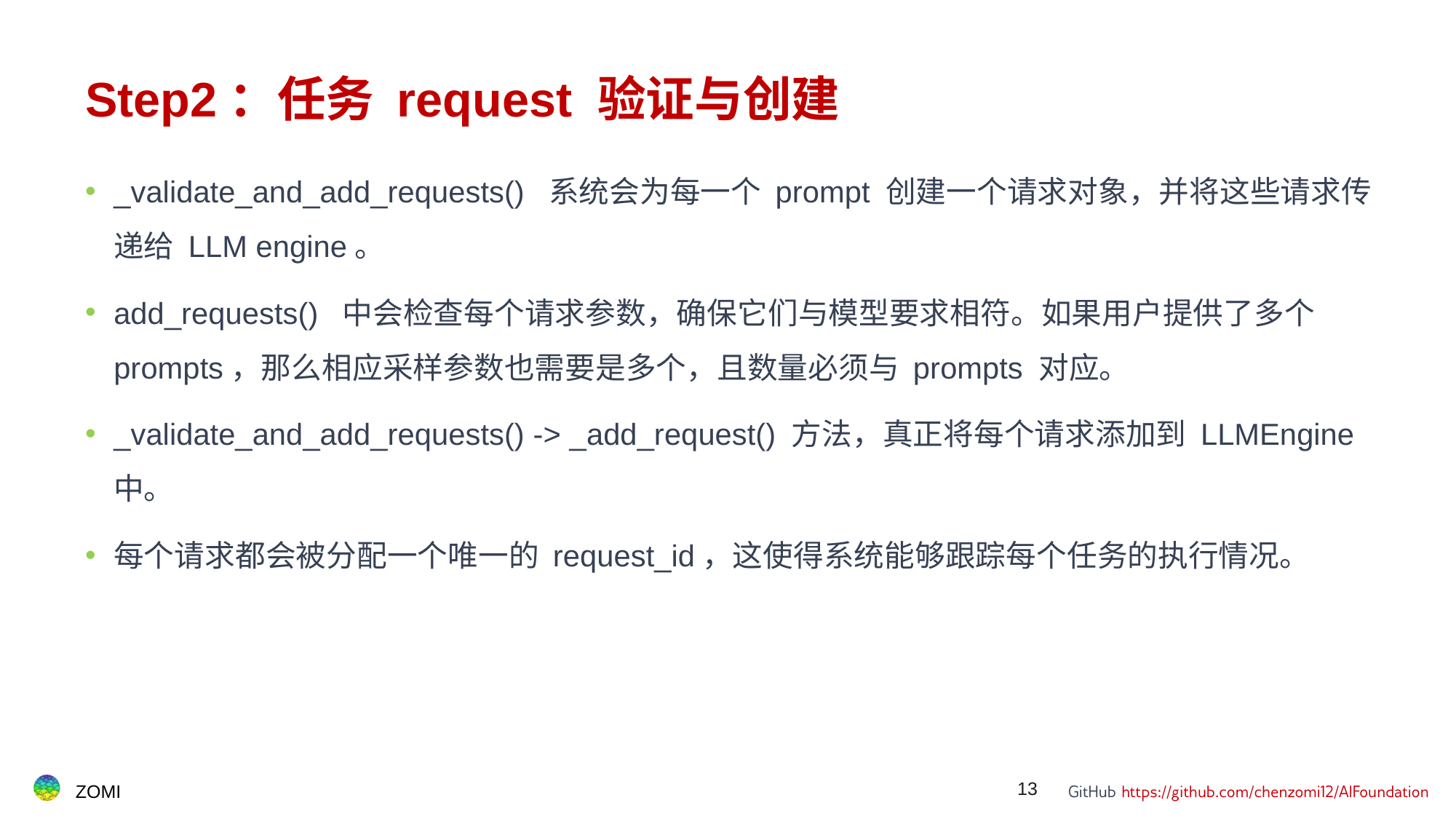

# Step2：任务 request 验证与创建
_validate_and_add_requests()  系统会为每一个 prompt 创建一个请求对象，并将这些请求传递给 LLM engine。
add_requests()  中会检查每个请求参数，确保它们与模型要求相符。如果用户提供了多个 prompts，那么相应采样参数也需要是多个，且数量必须与 prompts 对应。
_validate_and_add_requests() -> _add_request() 方法，真正将每个请求添加到 LLMEngine 中。
每个请求都会被分配一个唯一的 request_id，这使得系统能够跟踪每个任务的执行情况。